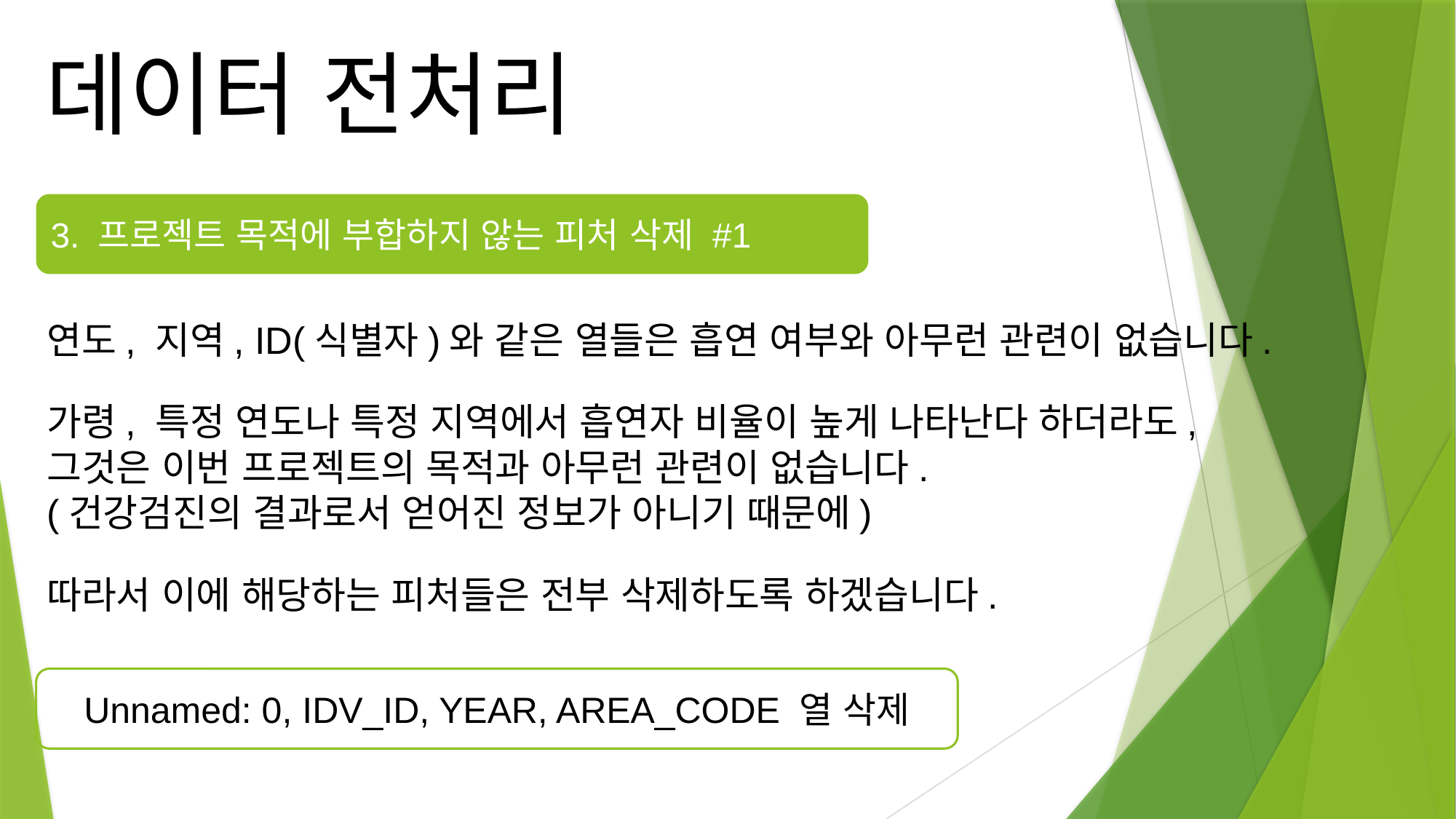

데이터 전처리

연도, 지역, ID(식별자)와 같은 열들은 흡연 여부와 아무런 관련이 없습니다.

가령, 특정 연도나 특정 지역에서 흡연자 비율이 높게 나타난다 하더라도,
그것은 이번 프로젝트의 목적과 아무런 관련이 없습니다.
(건강검진의 결과로서 얻어진 정보가 아니기 때문에)

따라서 이에 해당하는 피처들은 전부 삭제하도록 하겠습니다.
3. 프로젝트 목적에 부합하지 않는 피처 삭제 #1
Unnamed: 0, IDV_ID, YEAR, AREA_CODE 열 삭제